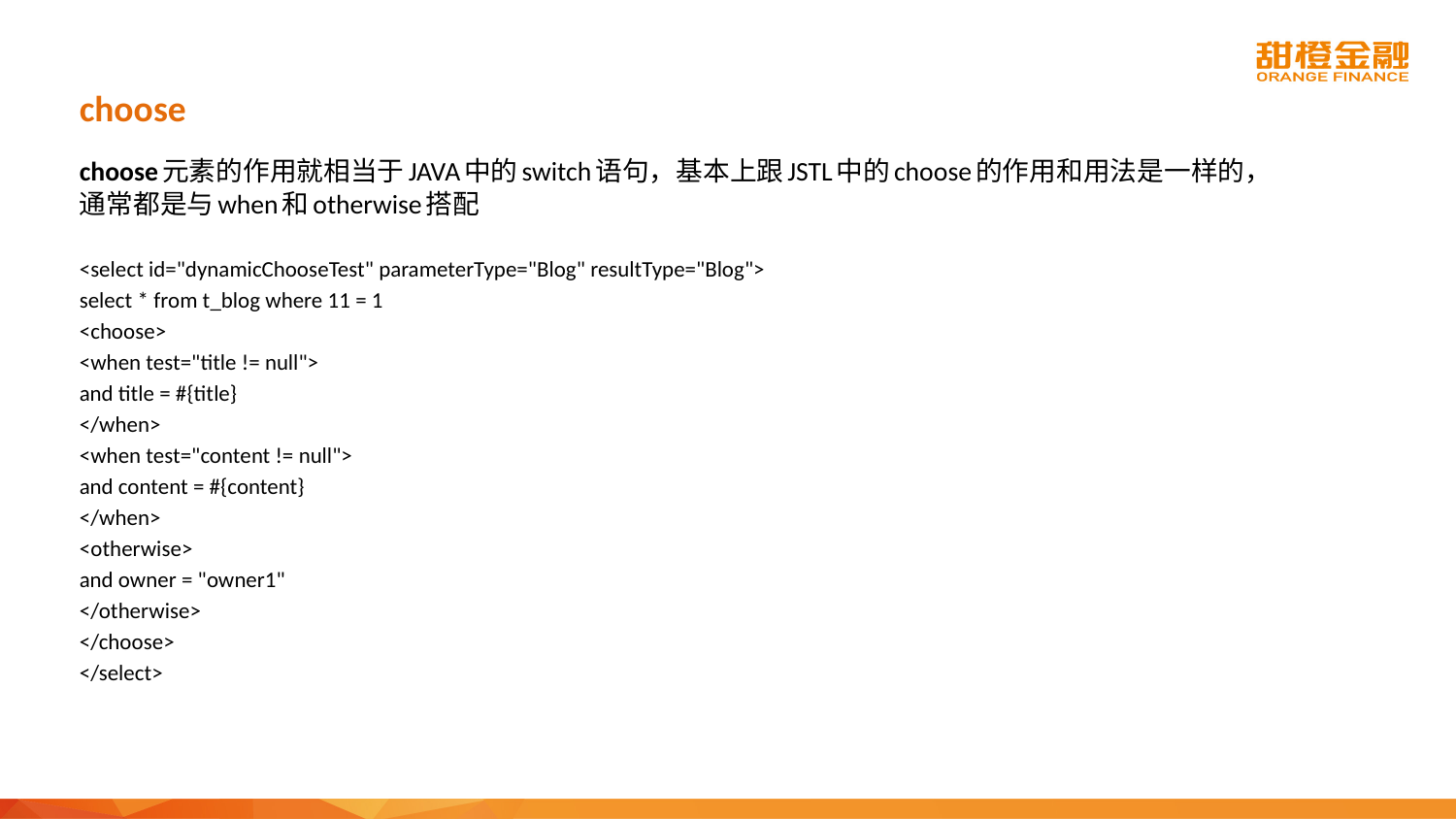

choose
choose元素的作用就相当于JAVA中的switch语句，基本上跟JSTL中的choose的作用和用法是一样的，通常都是与when和otherwise搭配

<select id="dynamicChooseTest" parameterType="Blog" resultType="Blog">
select * from t_blog where 11 = 1
<choose>
<when test="title != null">
and title = #{title}
</when>
<when test="content != null">
and content = #{content}
</when>
<otherwise>
and owner = "owner1"
</otherwise>
</choose>
</select>